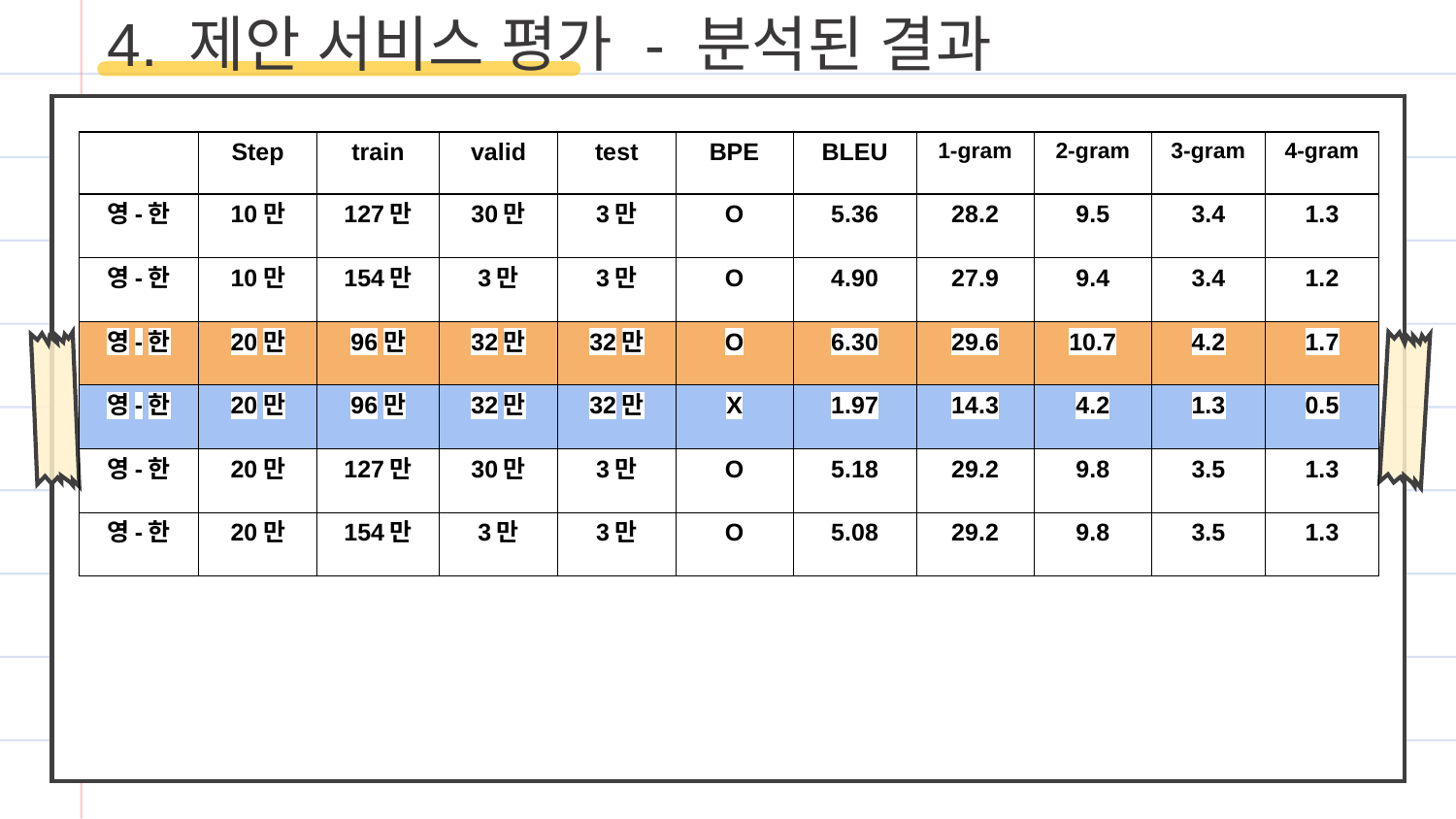

4. 제안 서비스 평가 - 분석된 결과

|  | Step | train | valid | test | BPE | BLEU | 1-gram | 2-gram | 3-gram | 4-gram |
| --- | --- | --- | --- | --- | --- | --- | --- | --- | --- | --- |
| 영-한 | 10만 | 127만 | 30만 | 3만 | O | 5.36 | 28.2 | 9.5 | 3.4 | 1.3 |
| 영-한 | 10만 | 154만 | 3만 | 3만 | O | 4.90 | 27.9 | 9.4 | 3.4 | 1.2 |
| 영-한 | 20만 | 96만 | 32만 | 32만 | O | 6.30 | 29.6 | 10.7 | 4.2 | 1.7 |
| 영-한 | 20만 | 96만 | 32만 | 32만 | X | 1.97 | 14.3 | 4.2 | 1.3 | 0.5 |
| 영-한 | 20만 | 127만 | 30만 | 3만 | O | 5.18 | 29.2 | 9.8 | 3.5 | 1.3 |
| 영-한 | 20만 | 154만 | 3만 | 3만 | O | 5.08 | 29.2 | 9.8 | 3.5 | 1.3 |